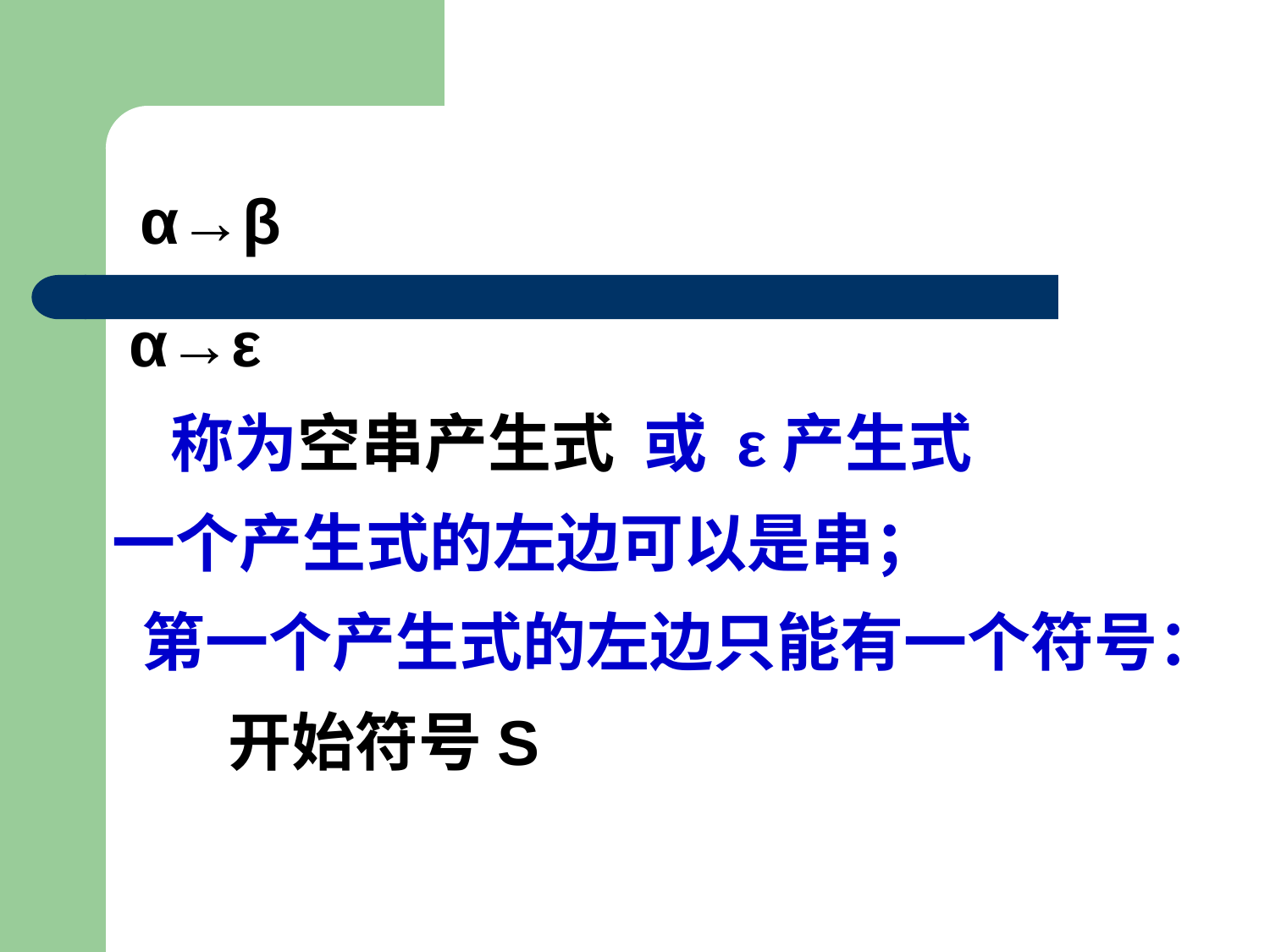

# α→β
 α→ε
   称为空串产生式  或 ε产生式
一个产生式的左边可以是串；
 第一个产生式的左边只能有一个符号：
       开始符号S